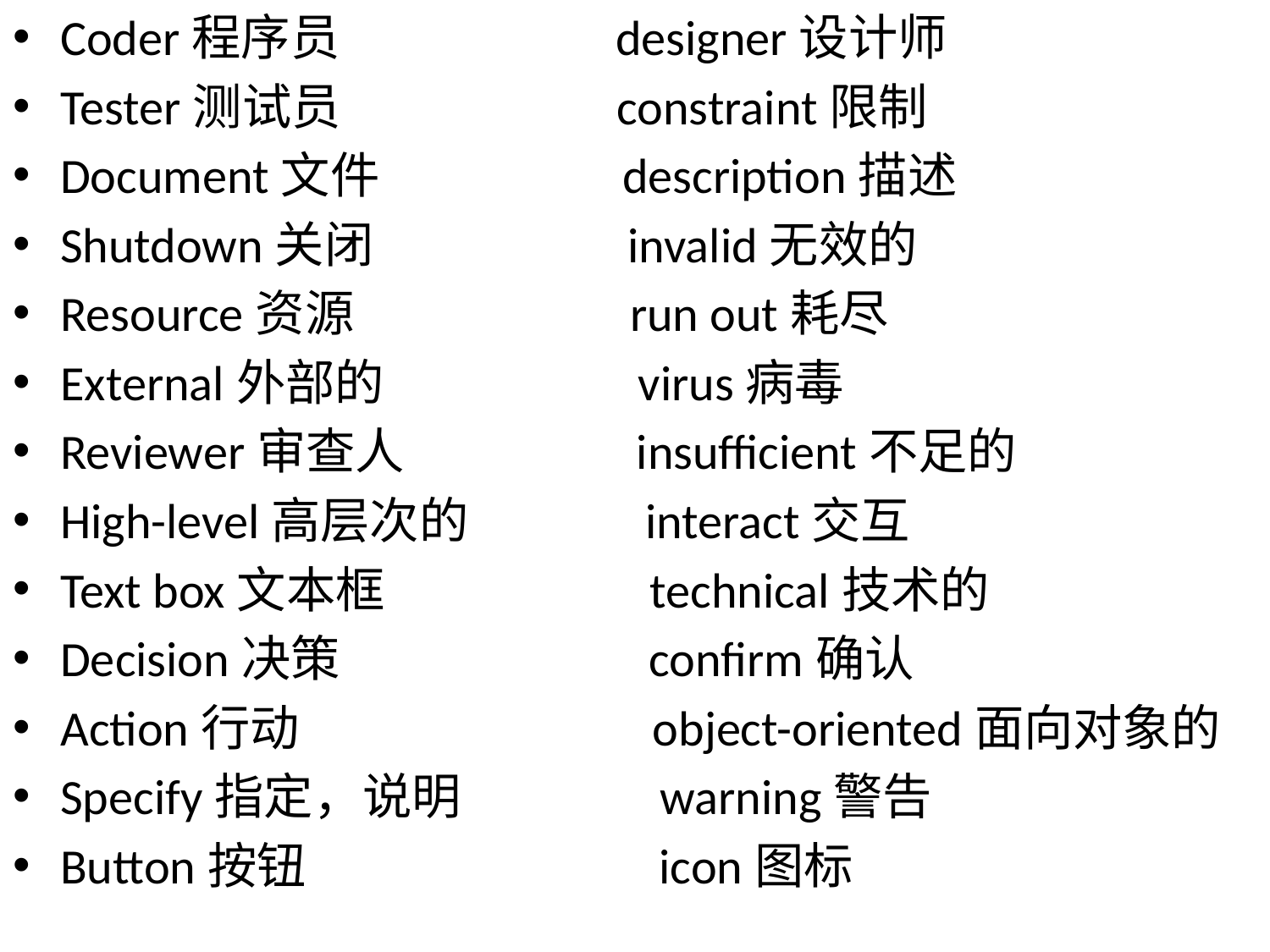

Coder程序员                        designer设计师
Tester测试员                        constraint限制
Document文件                     description描述
Shutdown关闭                      invalid无效的
Resource资源                        run out耗尽
External外部的                      virus病毒
Reviewer审查人                    insufficient不足的
High-level高层次的               interact交互
Text box文本框                       technical技术的
Decision决策                           confirm确认
Action行动                               object-oriented面向对象的
Specify指定，说明                 warning警告
Button按钮                               icon图标